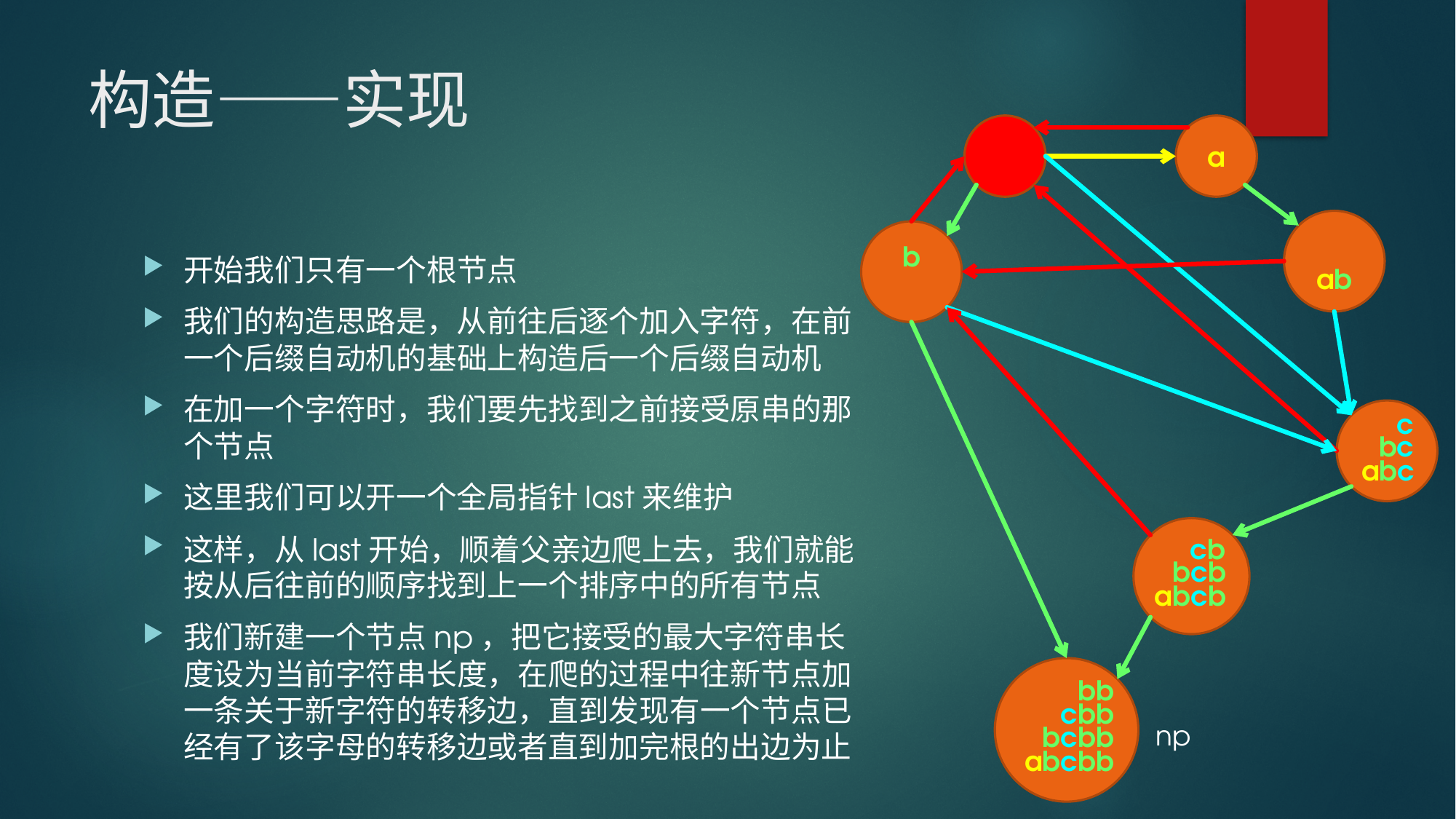

# 构造——实现

a

b
开始我们只有一个根节点
我们的构造思路是，从前往后逐个加入字符，在前一个后缀自动机的基础上构造后一个后缀自动机
在加一个字符时，我们要先找到之前接受原串的那个节点
这里我们可以开一个全局指针last来维护
这样，从last开始，顺着父亲边爬上去，我们就能按从后往前的顺序找到上一个排序中的所有节点
我们新建一个节点np，把它接受的最大字符串长度设为当前字符串长度，在爬的过程中往新节点加一条关于新字符的转移边，直到发现有一个节点已经有了该字母的转移边或者直到加完根的出边为止

ab

c
bc
abc

cb
bcb
abcb

bb
cbb
np
bcbb
abcbb